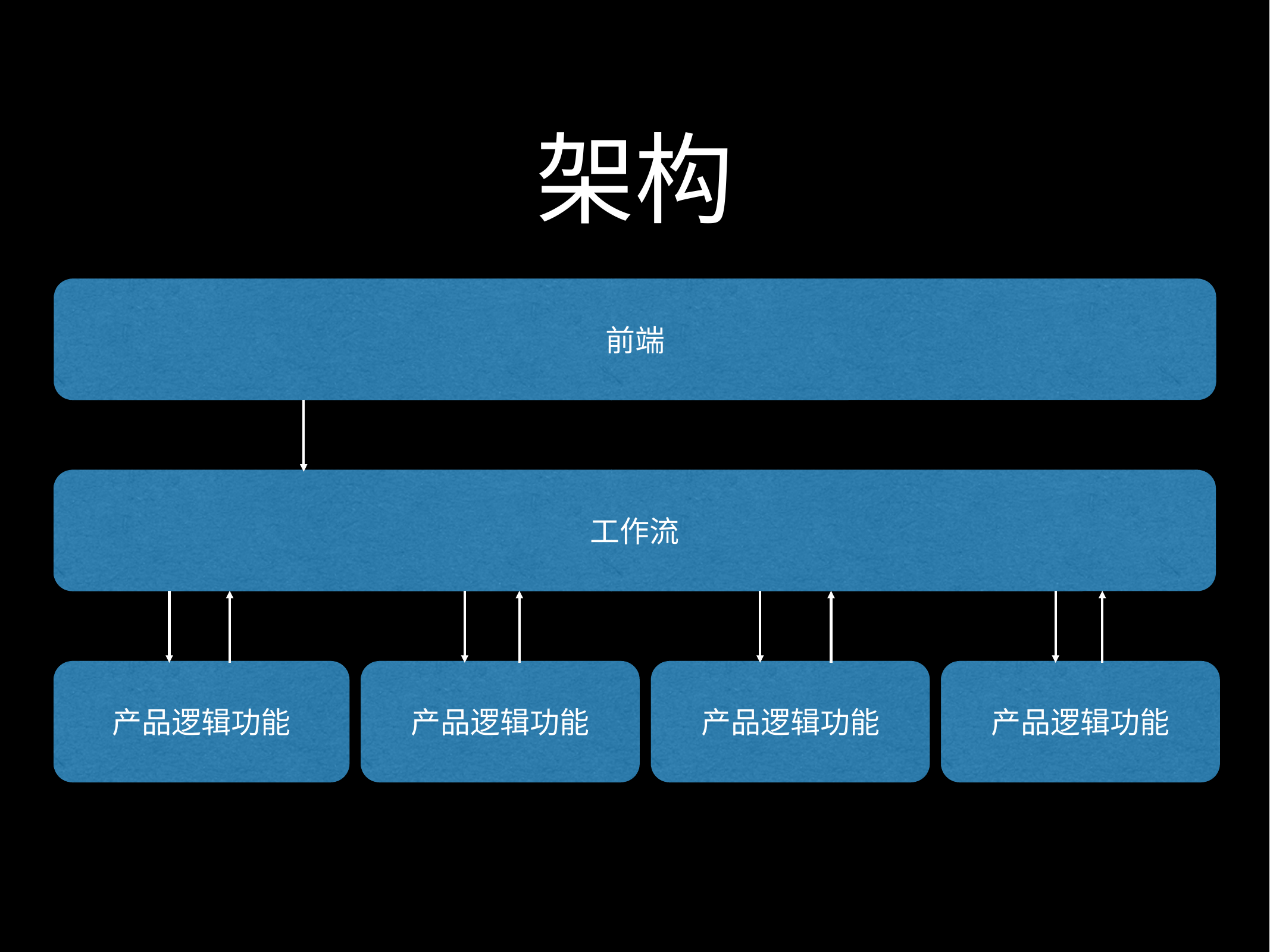

# 架构
前端

工作流

产品逻辑功能
产品逻辑功能
产品逻辑功能
产品逻辑功能